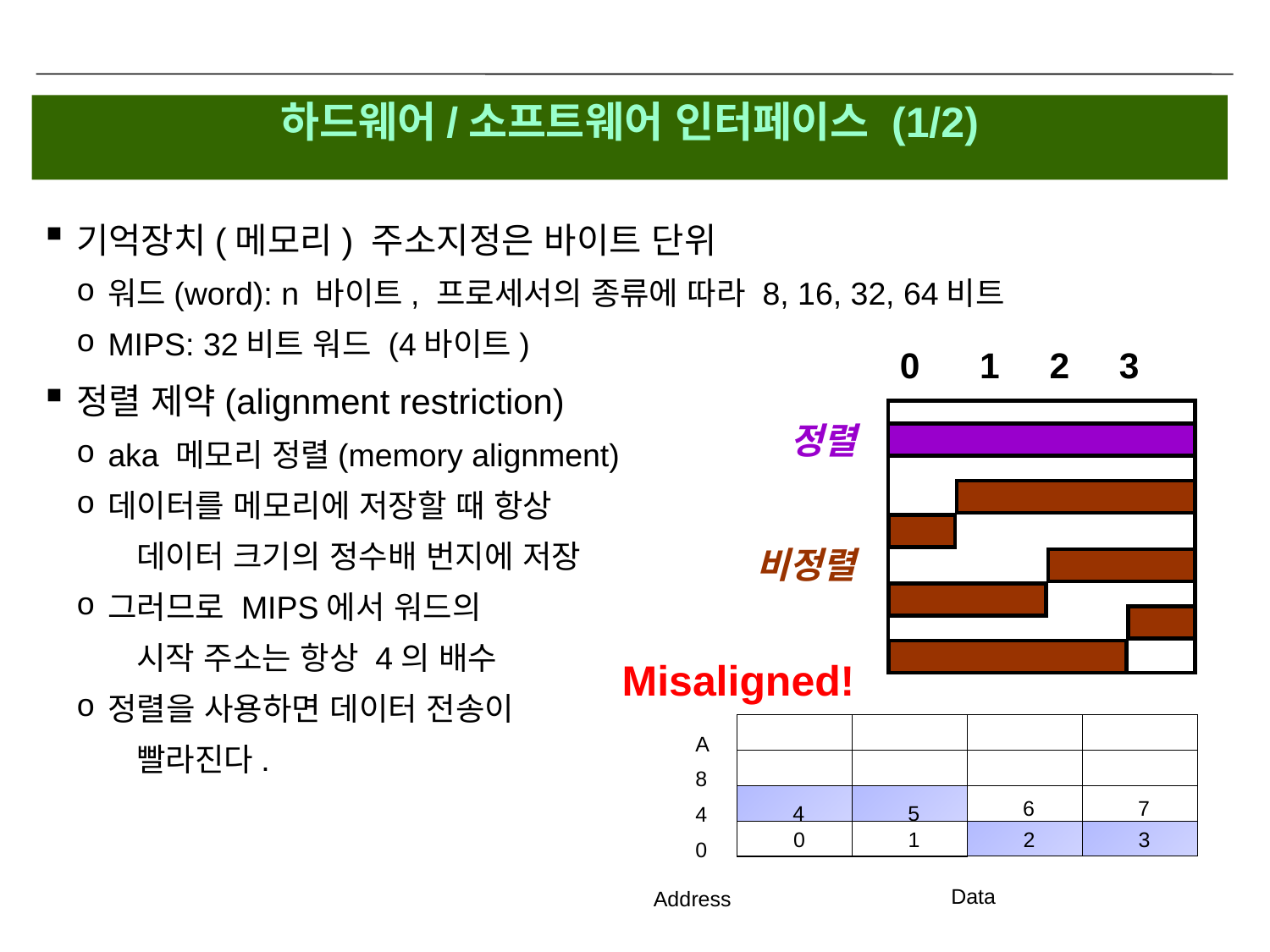

# 하드웨어/소프트웨어 인터페이스 (1/2)
기억장치(메모리) 주소지정은 바이트 단위
워드(word): n 바이트, 프로세서의 종류에 따라 8, 16, 32, 64비트
MIPS: 32비트 워드 (4바이트)
정렬 제약(alignment restriction)
aka 메모리 정렬(memory alignment)
데이터를 메모리에 저장할 때 항상
데이터 크기의 정수배 번지에 저장
그러므로 MIPS에서 워드의
시작 주소는 항상 4의 배수
정렬을 사용하면 데이터 전송이
빨라진다.
0      1     2     3

정렬
비정렬
Misaligned!

A

8

6
7
4
5
4
0
1
2
3

0
Data
Address